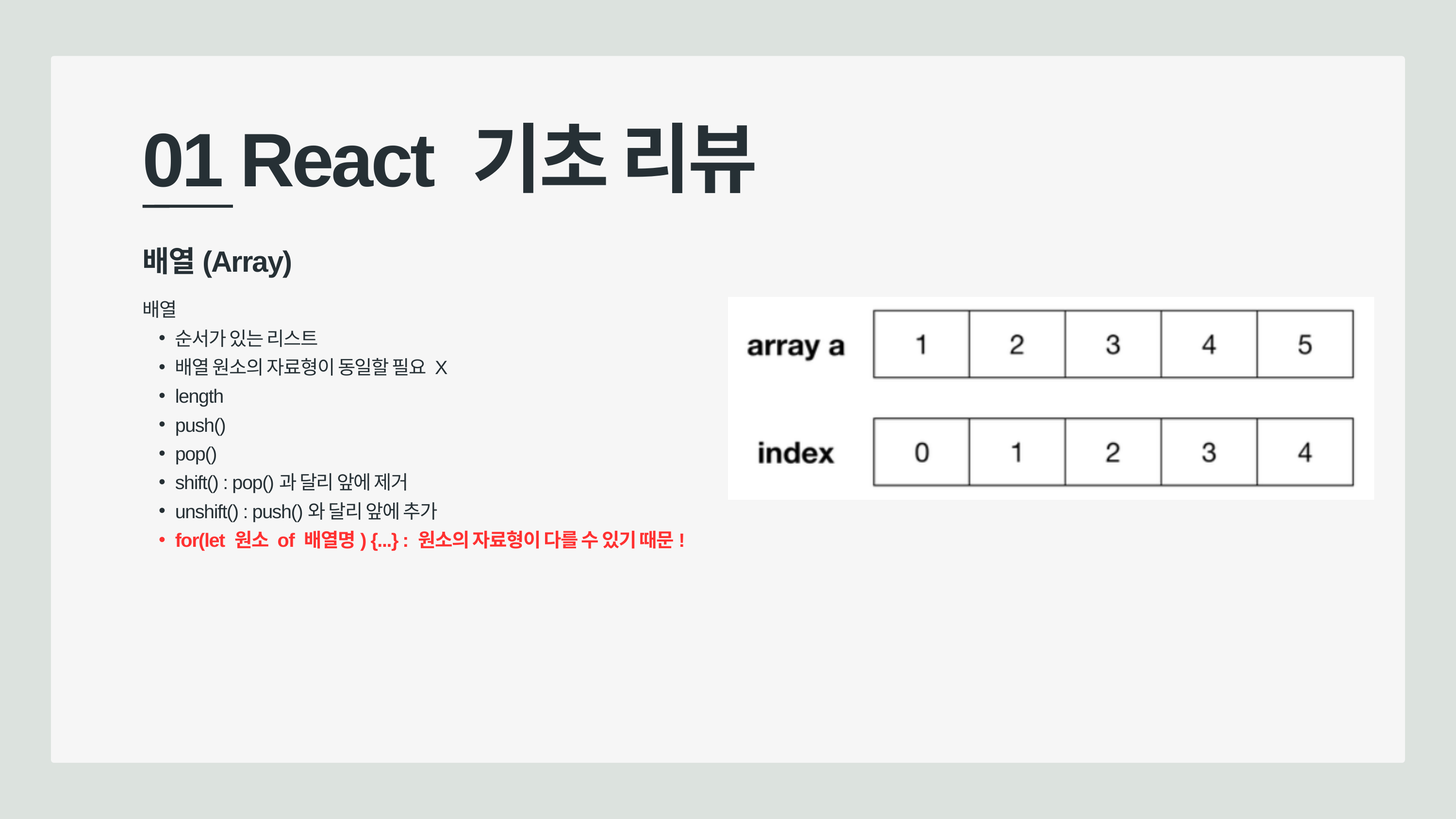

01 React 기초 리뷰

배열(Array)
배열
순서가 있는 리스트
배열 원소의 자료형이 동일할 필요 X
length
push()
pop()
shift() : pop()과 달리 앞에 제거
unshift() : push()와 달리 앞에 추가
for(let 원소 of 배열명) {...} : 원소의 자료형이 다를 수 있기 때문!